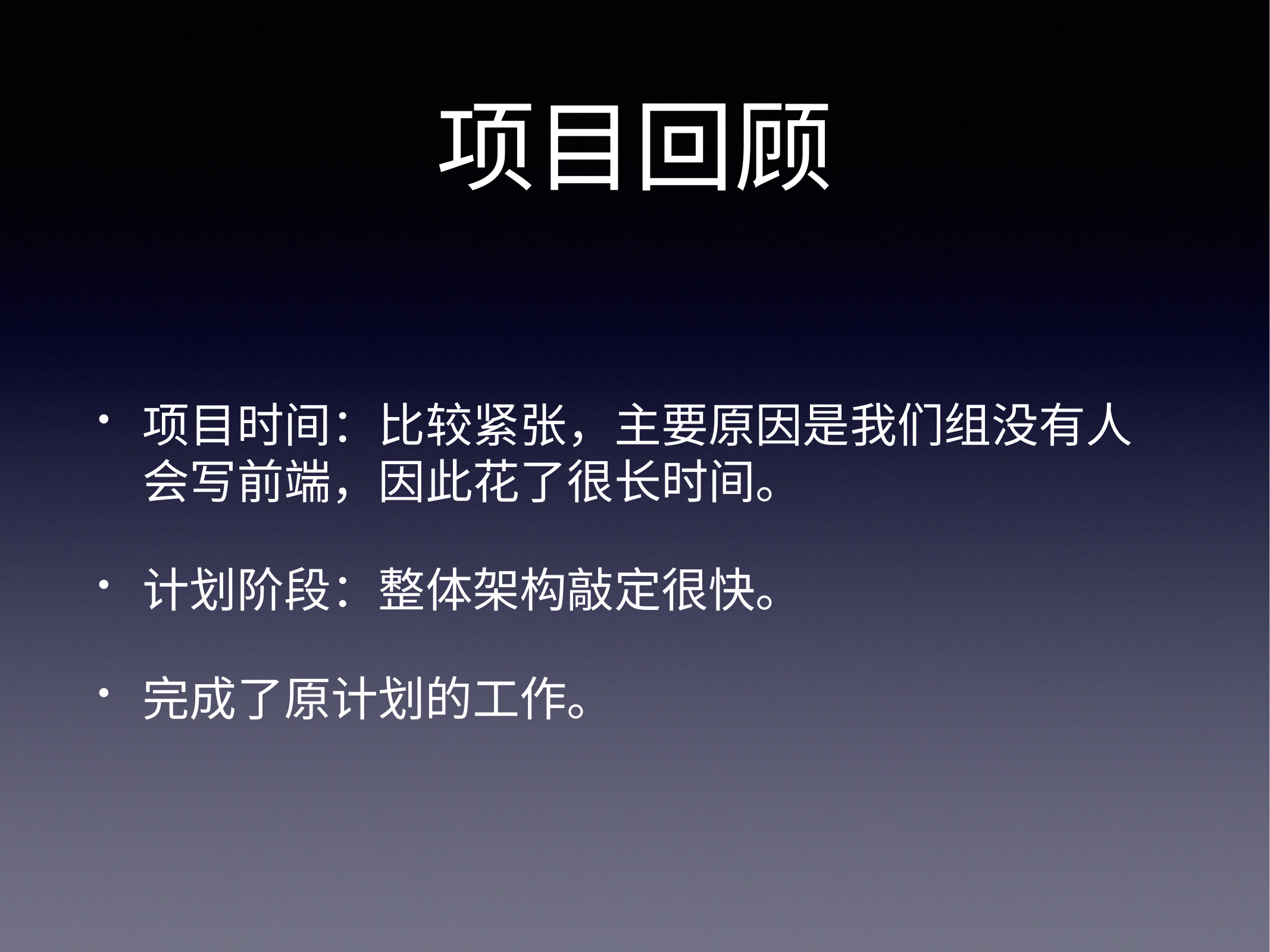

# 项目回顾
项目时间：比较紧张，主要原因是我们组没有人会写前端，因此花了很长时间。
计划阶段：整体架构敲定很快。
完成了原计划的工作。